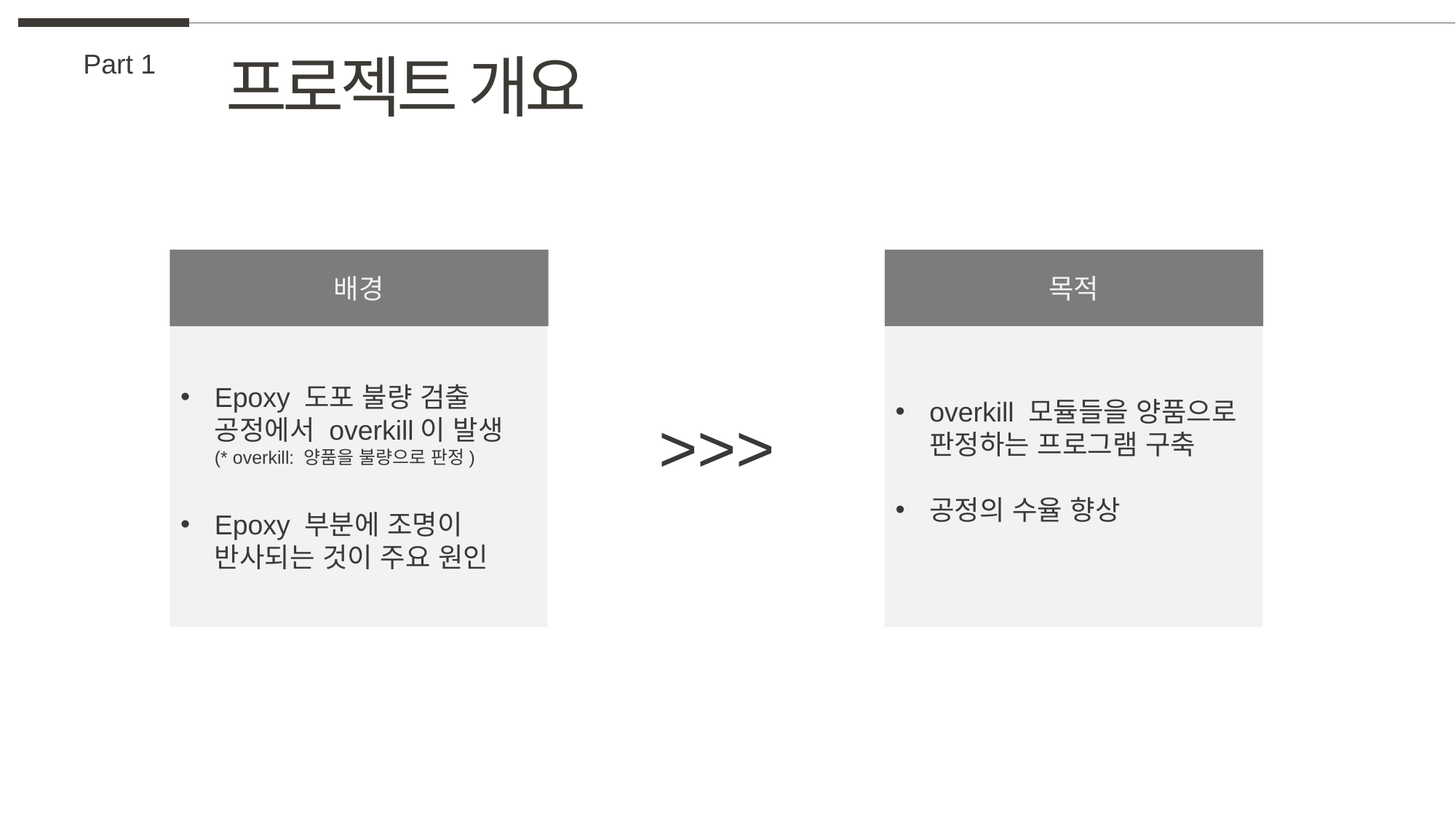

프로젝트 개요
Part 1
배경
목적
Epoxy 도포 불량 검출
공정에서 overkill이 발생
(* overkill: 양품을 불량으로 판정)

Epoxy 부분에 조명이
반사되는 것이 주요 원인
overkill 모듈들을 양품으로
판정하는 프로그램 구축

공정의 수율 향상

>>>